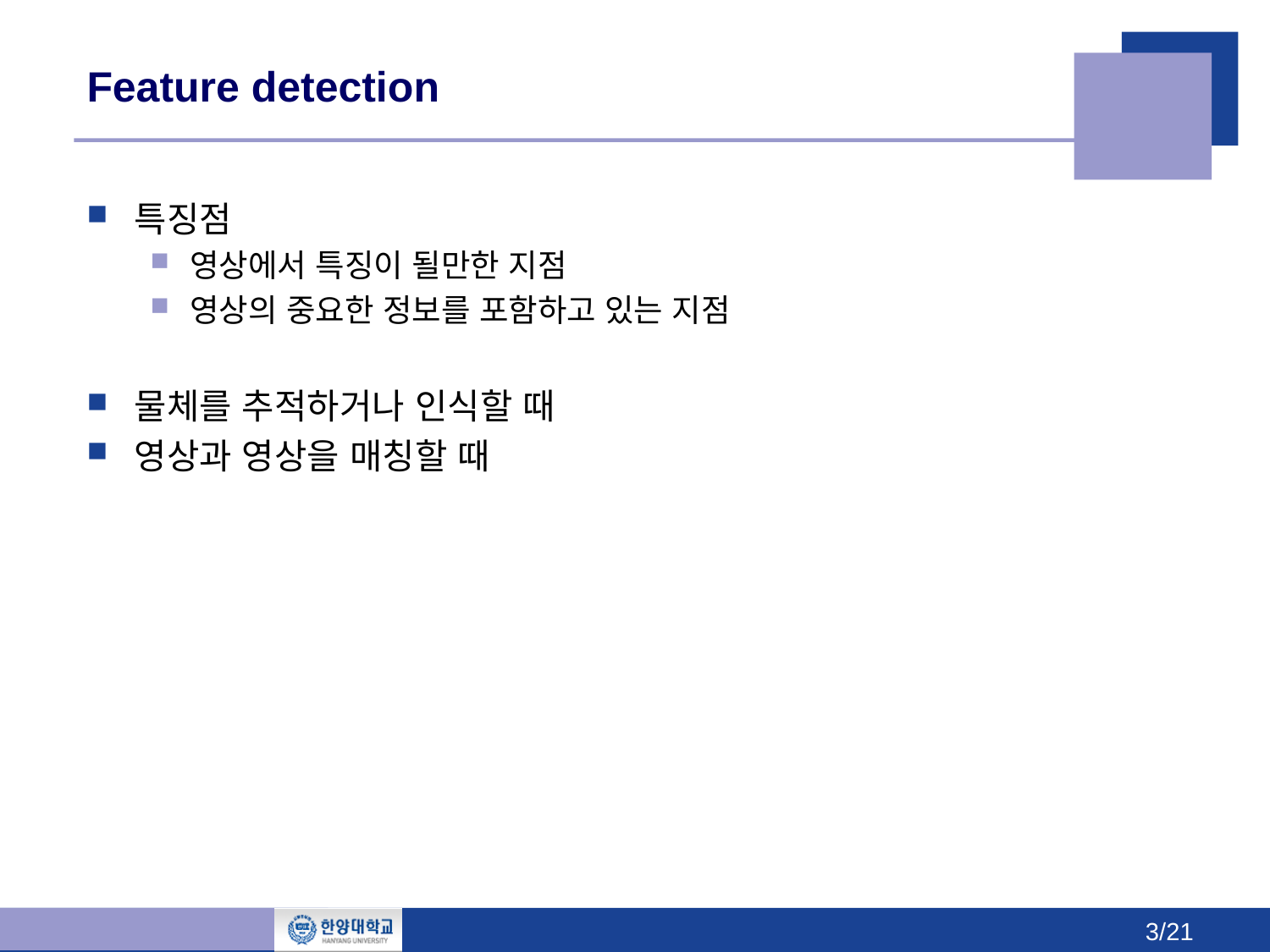

# Feature detection
특징점
영상에서 특징이 될만한 지점
영상의 중요한 정보를 포함하고 있는 지점

물체를 추적하거나 인식할 때
영상과 영상을 매칭할 때

3/21